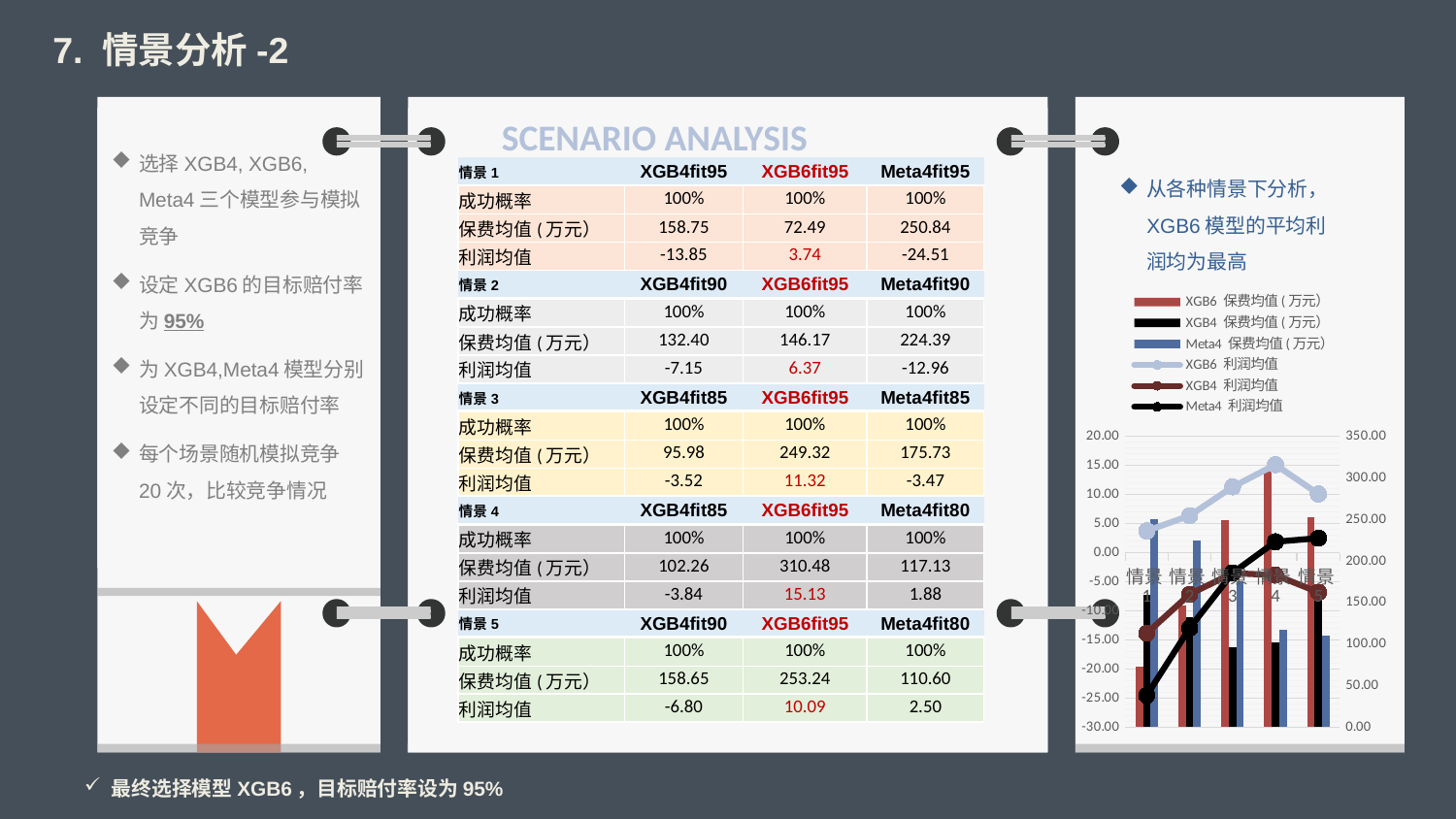

7. 情景分析-2
选择XGB4, XGB6, Meta4三个模型参与模拟竞争
设定XGB6的目标赔付率为95%
为XGB4,Meta4模型分别设定不同的目标赔付率
每个场景随机模拟竞争20次，比较竞争情况

SCENARIO ANALYSIS

| 情景1 | XGB4fit95 | XGB6fit95 | Meta4fit95 |
| --- | --- | --- | --- |
| 成功概率 | 100% | 100% | 100% |
| 保费均值(万元） | 158.75 | 72.49 | 250.84 |
| 利润均值 | -13.85 | 3.74 | -24.51 |
| 情景2 | XGB4fit90 | XGB6fit95 | Meta4fit90 |
| 成功概率 | 100% | 100% | 100% |
| 保费均值(万元） | 132.40 | 146.17 | 224.39 |
| 利润均值 | -7.15 | 6.37 | -12.96 |
| 情景3 | XGB4fit85 | XGB6fit95 | Meta4fit85 |
| 成功概率 | 100% | 100% | 100% |
| 保费均值(万元） | 95.98 | 249.32 | 175.73 |
| 利润均值 | -3.52 | 11.32 | -3.47 |
| 情景4 | XGB4fit85 | XGB6fit95 | Meta4fit80 |
| 成功概率 | 100% | 100% | 100% |
| 保费均值(万元） | 102.26 | 310.48 | 117.13 |
| 利润均值 | -3.84 | 15.13 | 1.88 |
| 情景5 | XGB4fit90 | XGB6fit95 | Meta4fit80 |
| 成功概率 | 100% | 100% | 100% |
| 保费均值(万元） | 158.65 | 253.24 | 110.60 |
| 利润均值 | -6.80 | 10.09 | 2.50 |
从各种情景下分析，XGB6模型的平均利润均为最高
单击添加标题

### Chart

| Category | XGB6 | XGB4 | Meta4 | XGB6 | XGB4 | Meta4 |
|---|---|---|---|---|---|---|
| 情景1 | 72.4947603 | 158.749348 | 250.836447 | 3.7447603 | -13.850652 | -24.513553 |
| 情景2 | 146.1686204 | 132.402062 | 224.390104 | 6.3686204 | -7.147938 | -12.959896 |
| 情景3 | 249.3219774 | 95.978606 | 175.727995 | 11.3219774 | -3.521394 | -3.472005 |
| 情景4 | 310.4759032 | 102.256494 | 117.1281522 | 15.1259032 | -3.843506 | 1.8781522 |
| 情景5 | 253.2431508 | 158.648526 | 110.596041 | 10.0931508 | -6.801474 | 2.496041 |
单击添加标题
单击添加标题

最终选择模型XGB6，目标赔付率设为95%